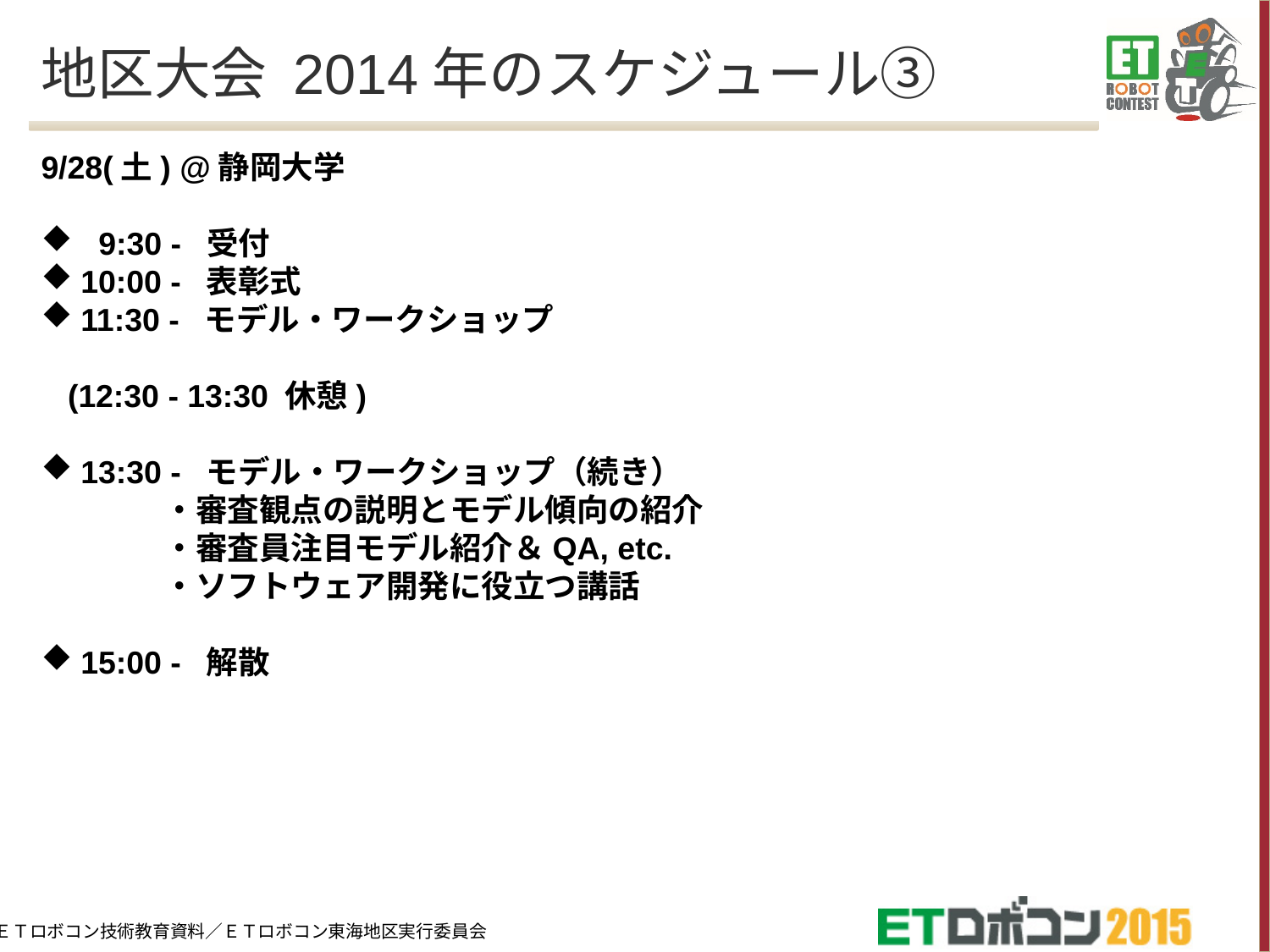

# 地区大会 2014年のスケジュール③
9/28(土) @静岡大学

  9:30 -  受付
10:00 -  表彰式
11:30 -  モデル・ワークショップ

   (12:30 - 13:30 休憩)

13:30 -  モデル・ワークショップ（続き）
                ・審査観点の説明とモデル傾向の紹介
                ・審査員注目モデル紹介＆QA, etc.
                ・ソフトウェア開発に役立つ講話

15:00 -  解散